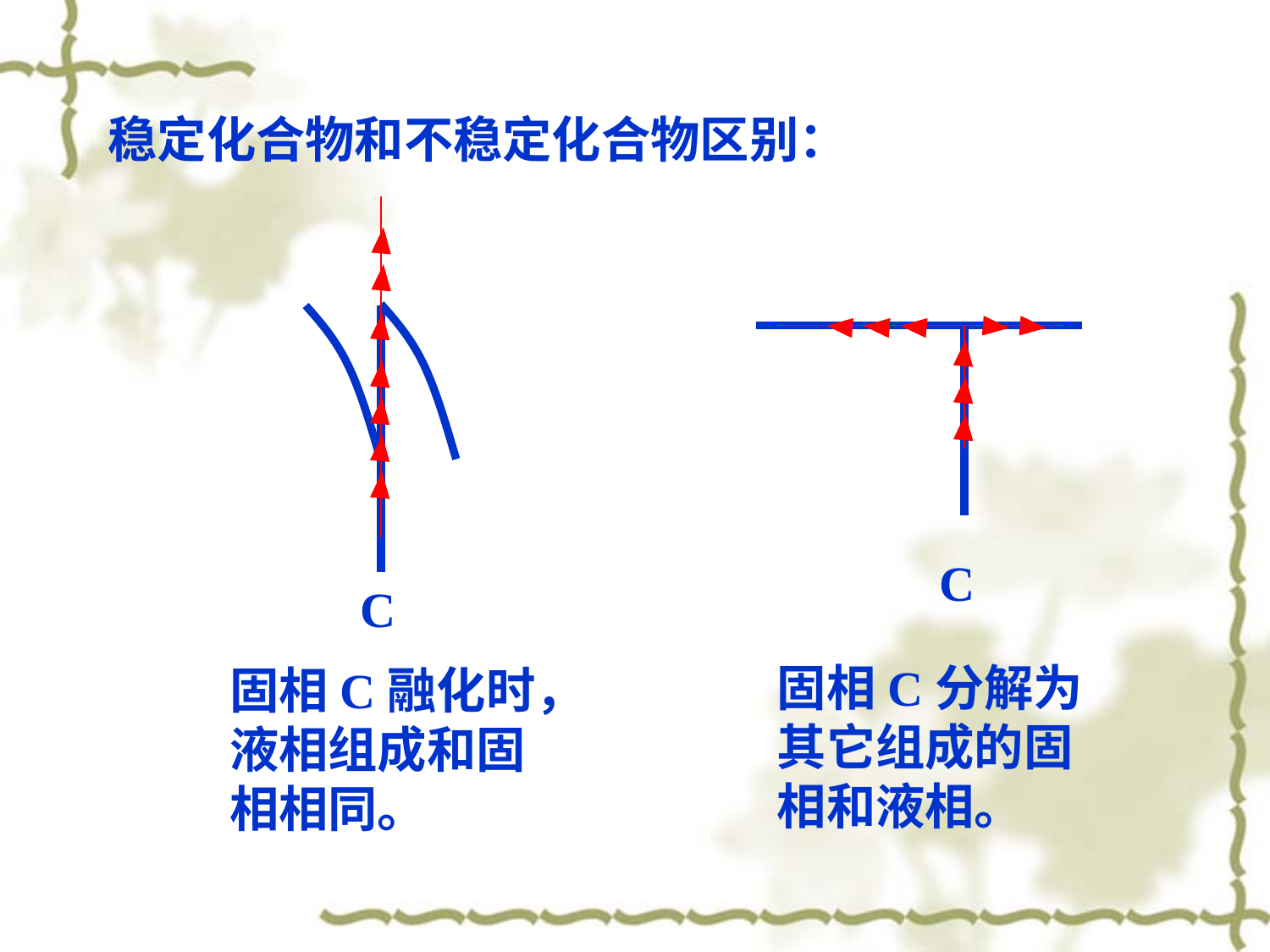

稳定化合物和不稳定化合物区别：

C

C
固相C分解为其它组成的固相和液相。
固相C融化时，液相组成和固相相同。